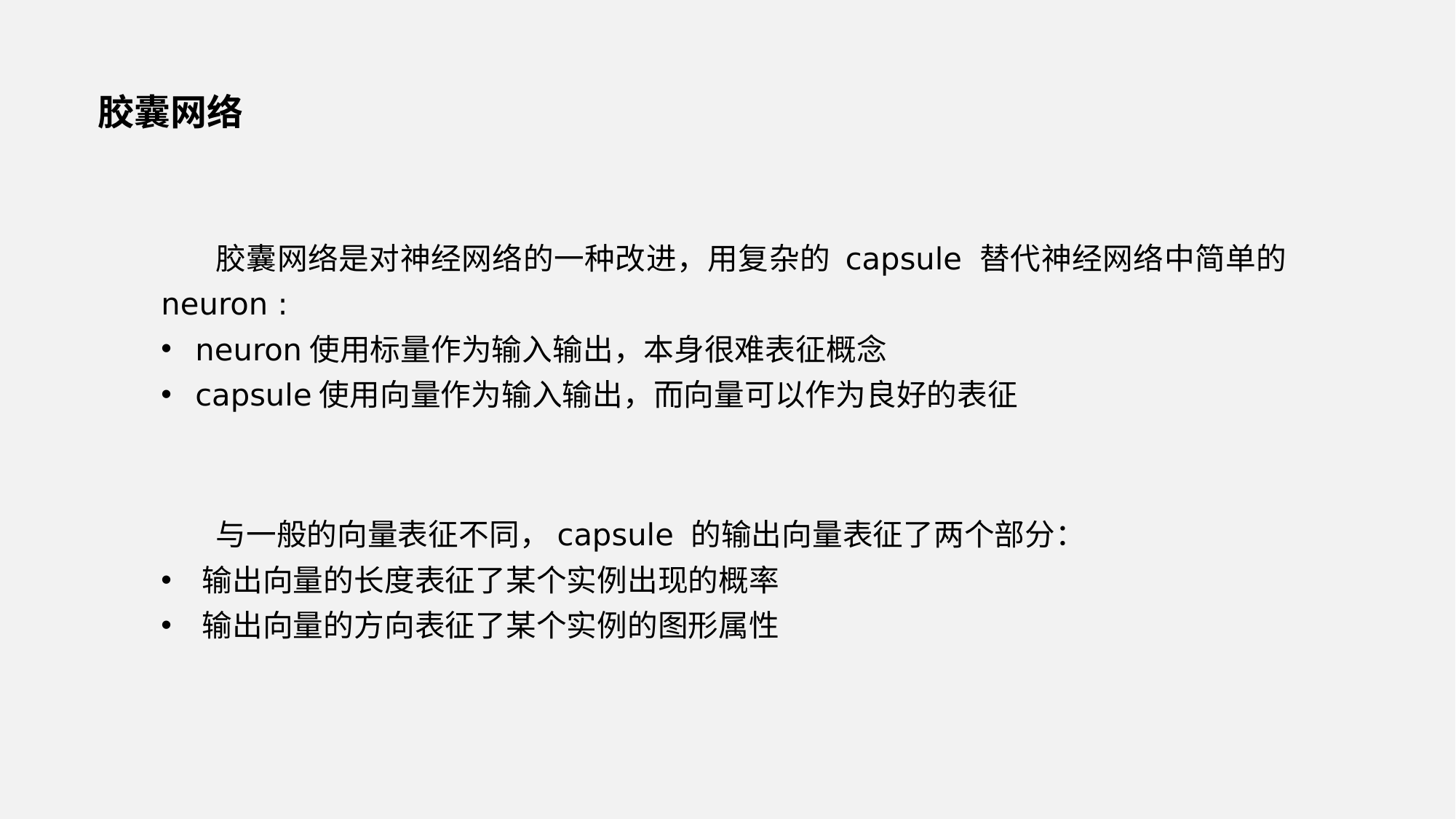

胶囊网络
胶囊网络是对神经网络的一种改进，用复杂的 capsule 替代神经网络中简单的neuron :
neuron使用标量作为输入输出，本身很难表征概念
capsule使用向量作为输入输出，而向量可以作为良好的表征
与一般的向量表征不同，capsule 的输出向量表征了两个部分：
输出向量的长度表征了某个实例出现的概率
输出向量的方向表征了某个实例的图形属性